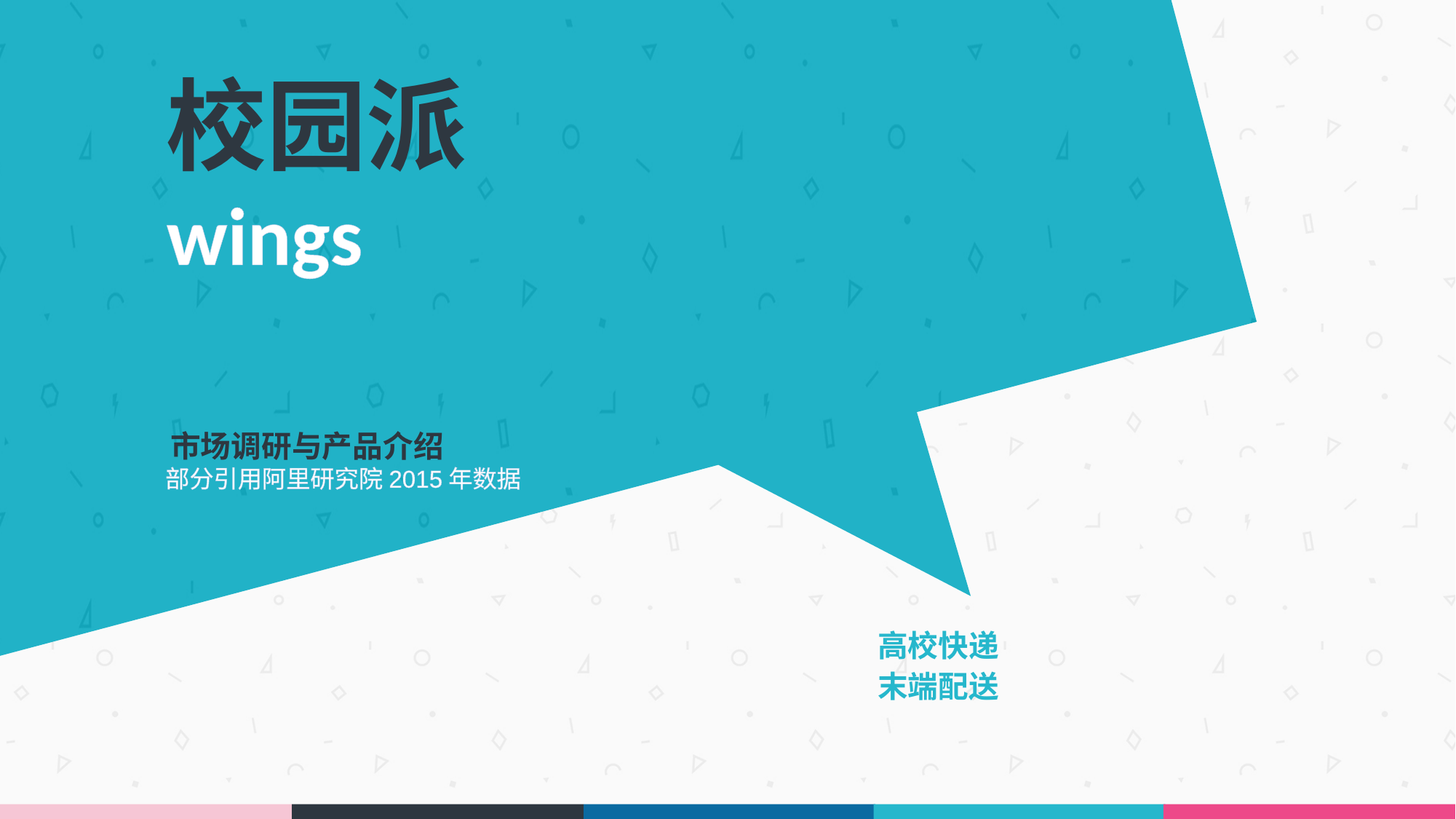

校园派
wings
市场调研与产品介绍
部分引用阿里研究院2015年数据
高校快递
末端配送